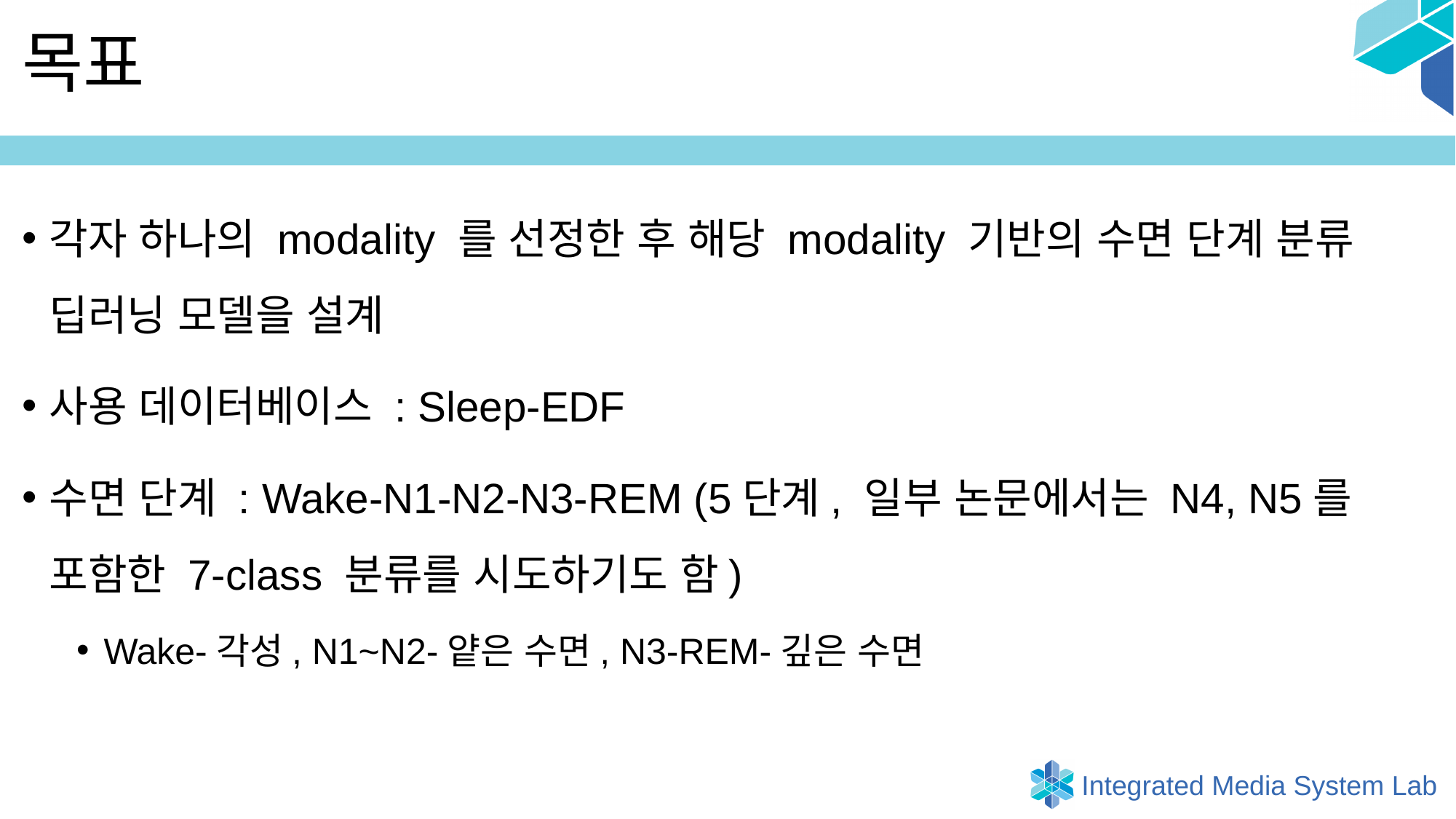

# 목표

각자 하나의 modality 를 선정한 후 해당 modality 기반의 수면 단계 분류 딥러닝 모델을 설계
사용 데이터베이스 : Sleep-EDF
수면 단계 : Wake-N1-N2-N3-REM (5단계, 일부 논문에서는 N4, N5를 포함한 7-class 분류를 시도하기도 함)
Wake-각성, N1~N2-얕은 수면, N3-REM-깊은 수면